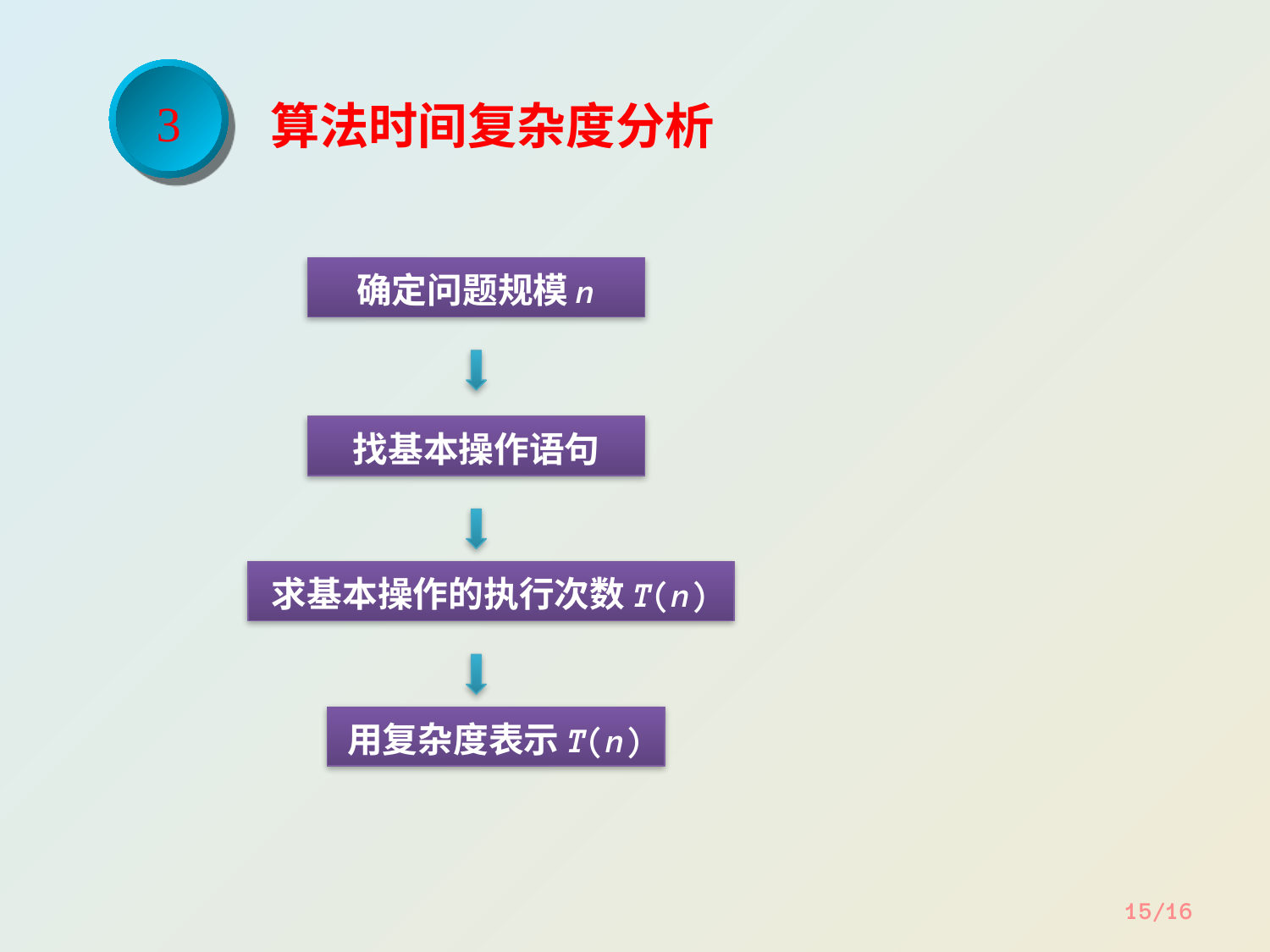

3
算法时间复杂度分析
确定问题规模n

找基本操作语句

求基本操作的执行次数T(n)

用复杂度表示T(n)
15/16